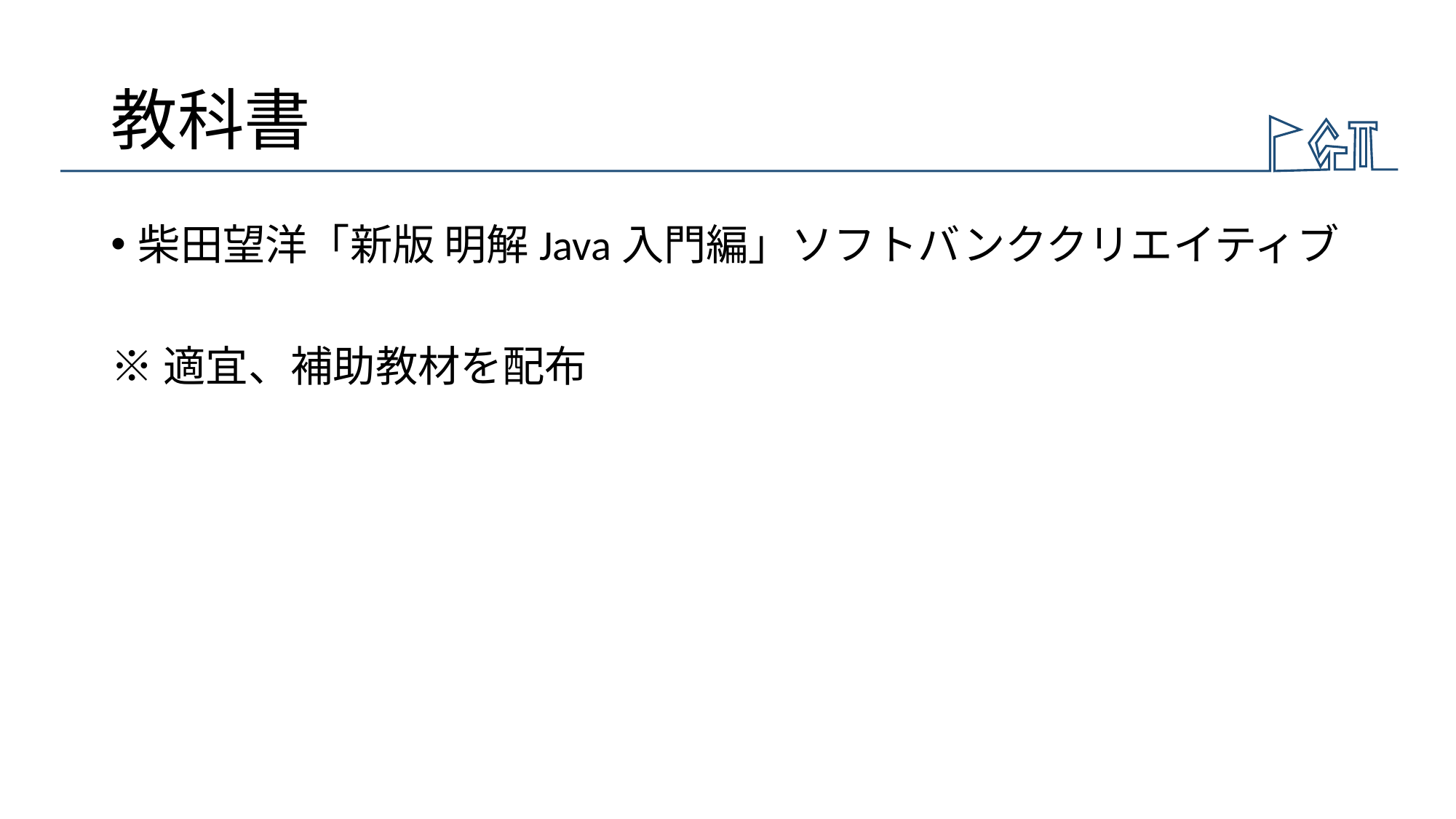

# 教科書
柴田望洋「新版 明解Java入門編」ソフトバンククリエイティブ

※適宜、補助教材を配布